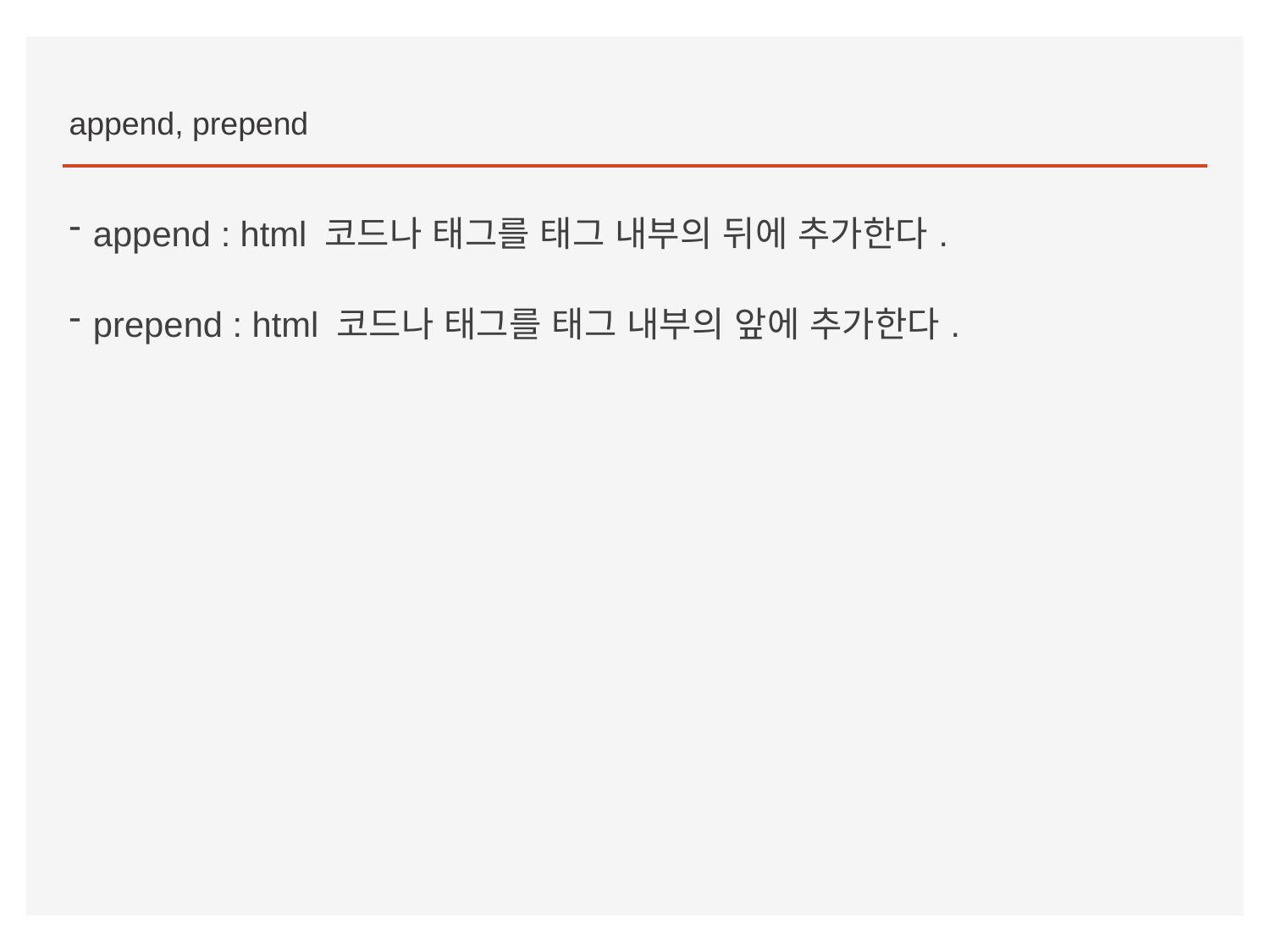

append, prepend
append : html 코드나 태그를 태그 내부의 뒤에 추가한다.
prepend : html 코드나 태그를 태그 내부의 앞에 추가한다.